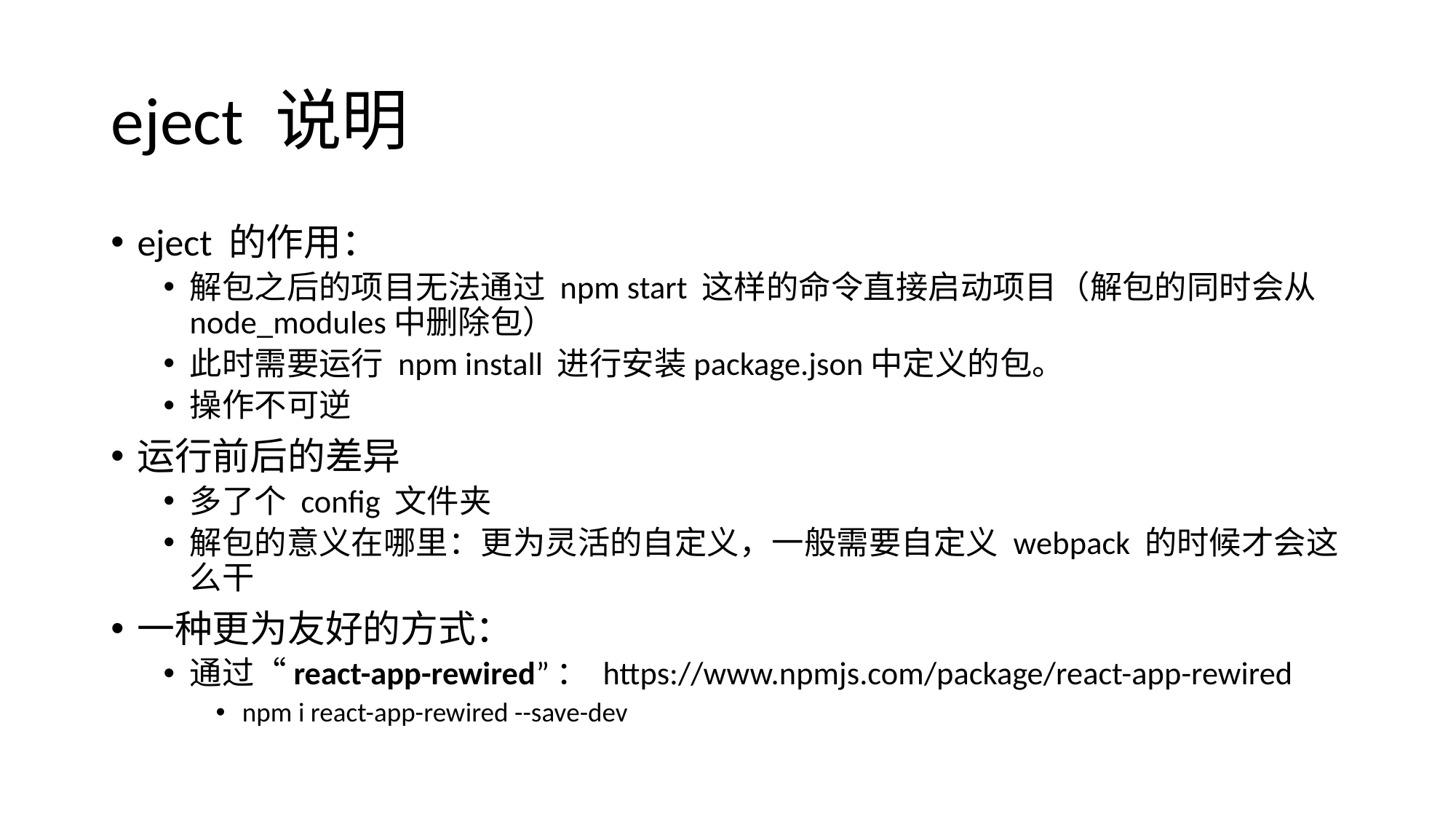

# eject 说明
eject 的作用：
解包之后的项目无法通过 npm start 这样的命令直接启动项目（解包的同时会从node_modules中删除包）
此时需要运行 npm install 进行安装package.json中定义的包。
操作不可逆
运行前后的差异
多了个 config 文件夹
解包的意义在哪里：更为灵活的自定义，一般需要自定义 webpack 的时候才会这么干
一种更为友好的方式：
通过“react-app-rewired”： https://www.npmjs.com/package/react-app-rewired
npm i react-app-rewired --save-dev